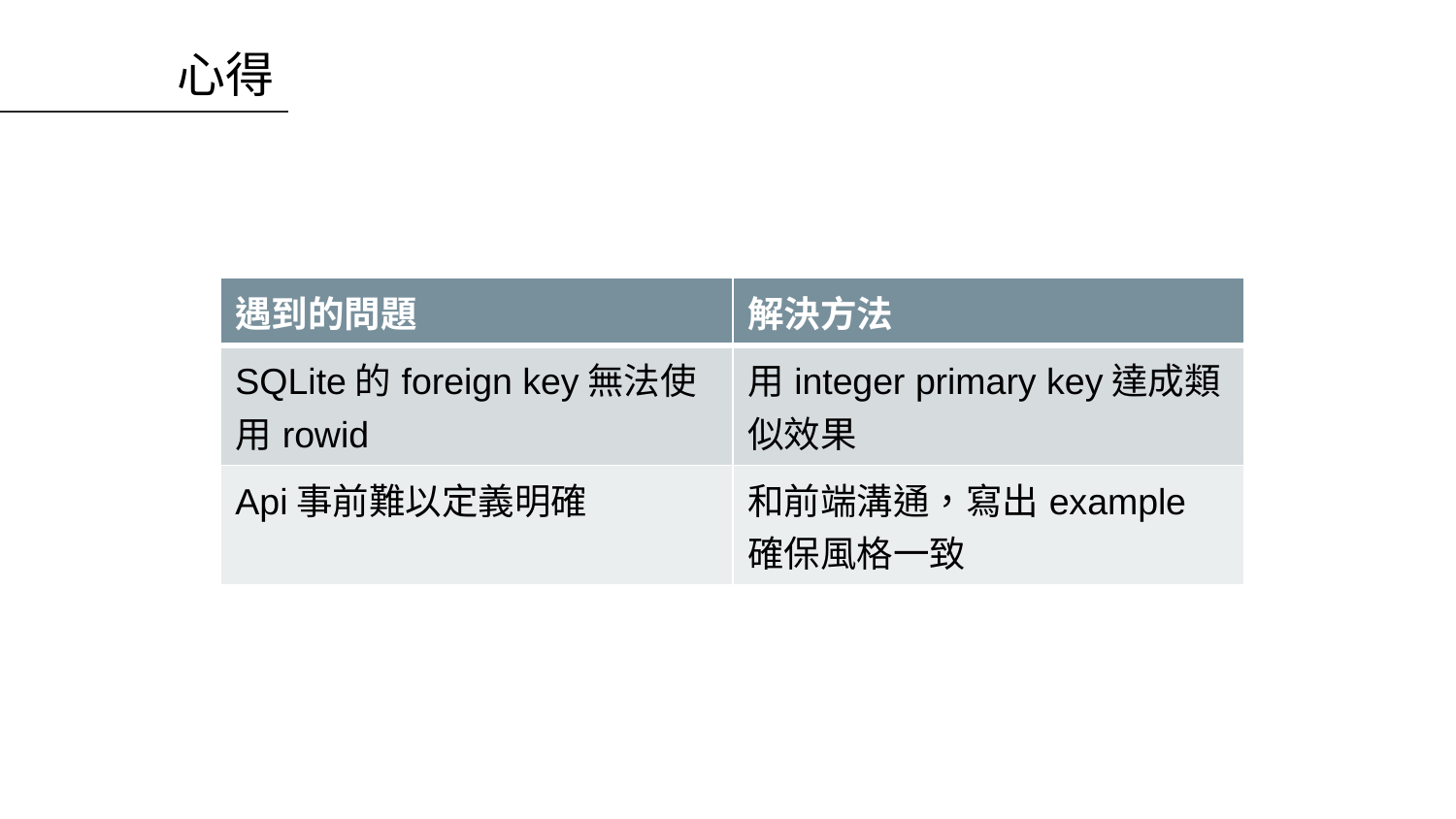

# 心得
| 遇到的問題 | 解決方法 |
| --- | --- |
| SQLite的foreign key無法使用rowid | 用integer primary key達成類似效果 |
| Api事前難以定義明確 | 和前端溝通，寫出example確保風格一致 |